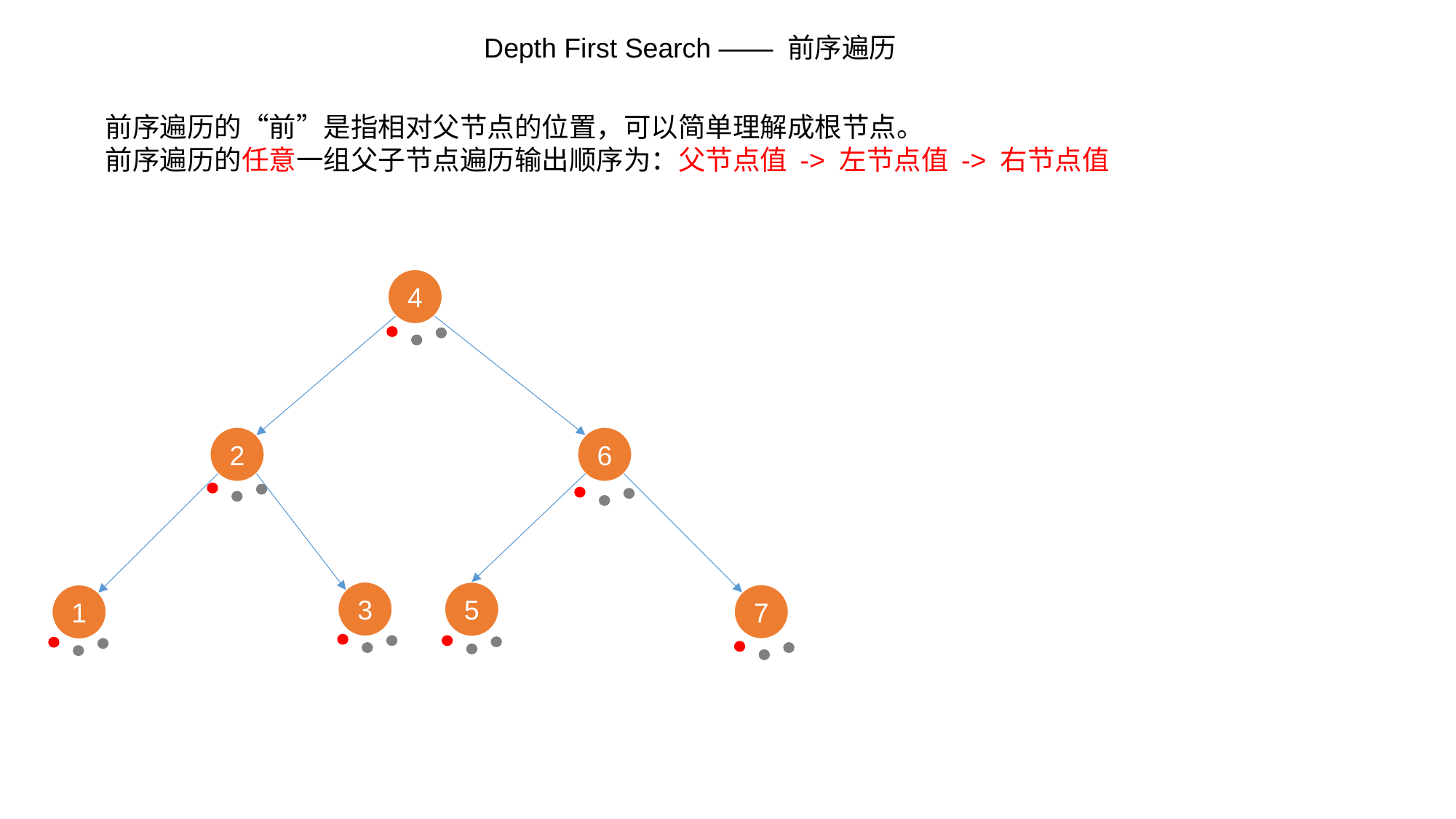

Depth First Search —— 前序遍历
前序遍历的“前”是指相对父节点的位置，可以简单理解成根节点。
前序遍历的任意一组父子节点遍历输出顺序为：父节点值 -> 左节点值 -> 右节点值
4
2
6
3
5
7
1